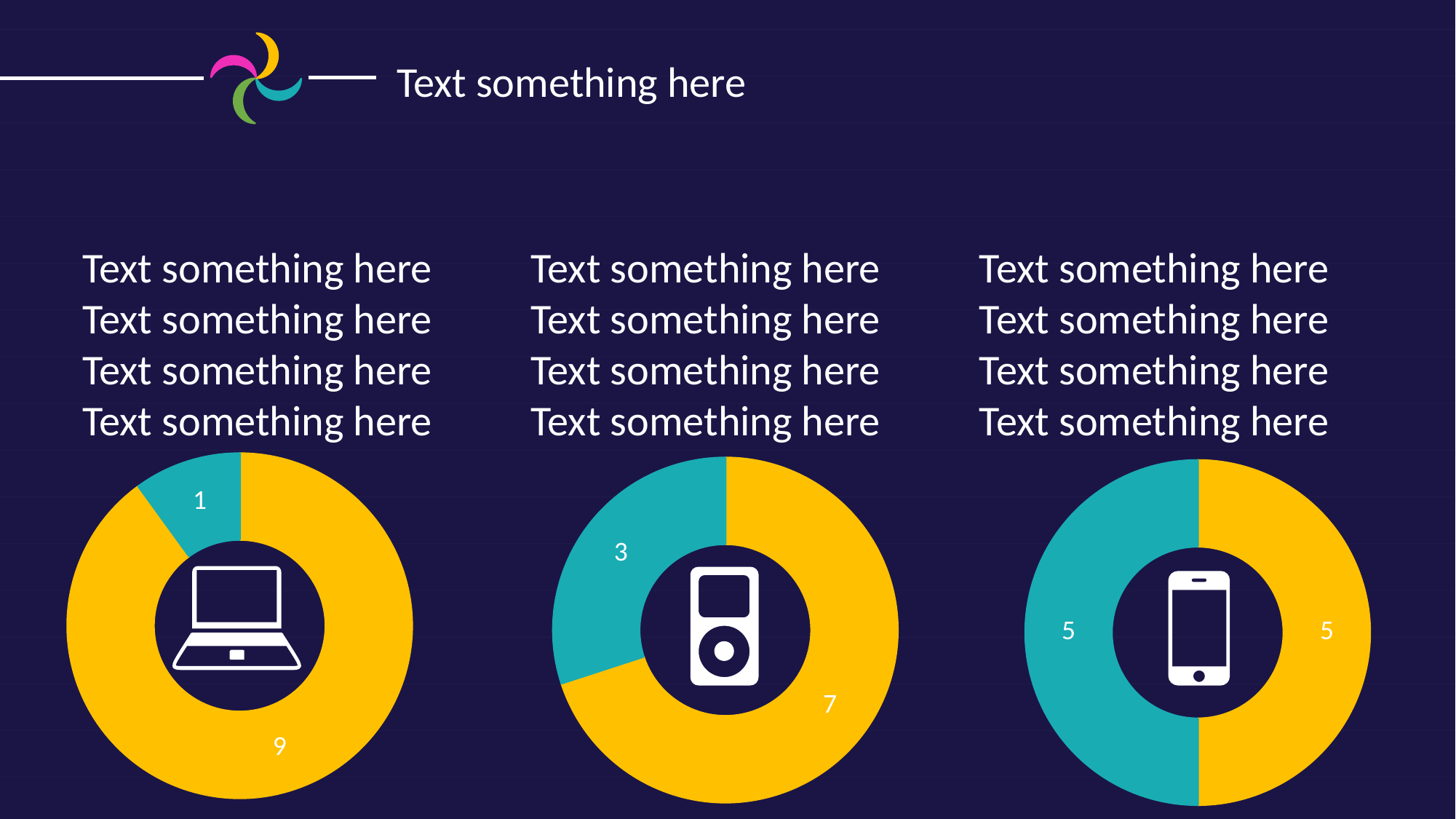

Text something here
Text something here
Text something here
Text something here
Text something here

Text something here
Text something here
Text something here
Text something here

Text something here
Text something here
Text something here
Text something here

### Chart

| Category | 销售额 |
|---|---|
| 第一季度 | 9.0 |
| 第二季度 | 1.0 |

### Chart

| Category | 销售额 |
|---|---|
| 第一季度 | 7.0 |
| 第二季度 | 3.0 |

### Chart

| Category | 销售额 |
|---|---|
| 第一季度 | 5.0 |
| 第二季度 | 5.0 |